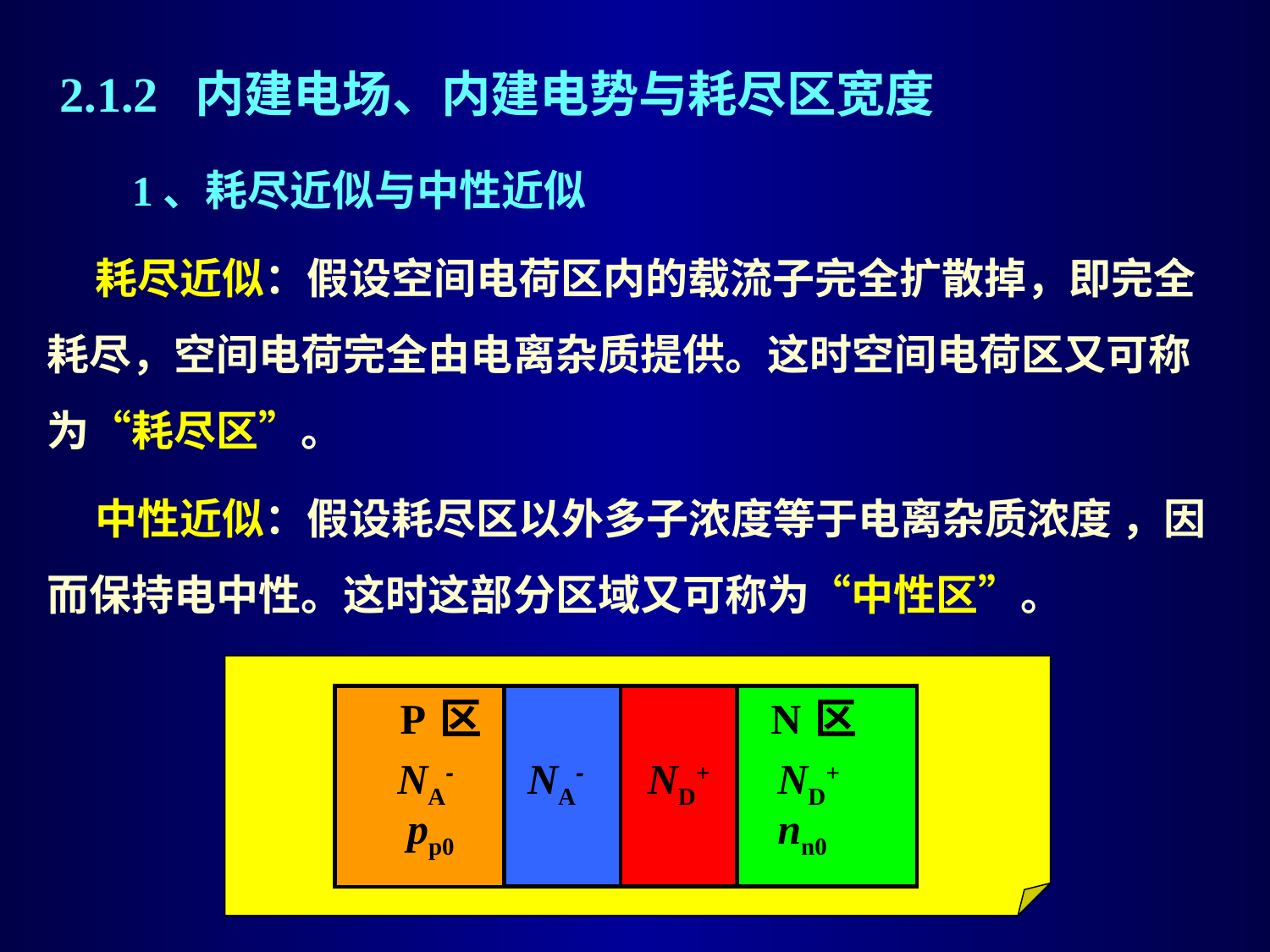

2.1.2  内建电场、内建电势与耗尽区宽度
        1、耗尽近似与中性近似
    耗尽近似：假设空间电荷区内的载流子完全扩散掉，即完全耗尽，空间电荷完全由电离杂质提供。这时空间电荷区又可称为“耗尽区”。
    中性近似：假设耗尽区以外多子浓度等于电离杂质浓度 ，因而保持电中性。这时这部分区域又可称为“中性区”。

P 区

N 区

NA-
NA-
ND+
ND+
pp0
nn0